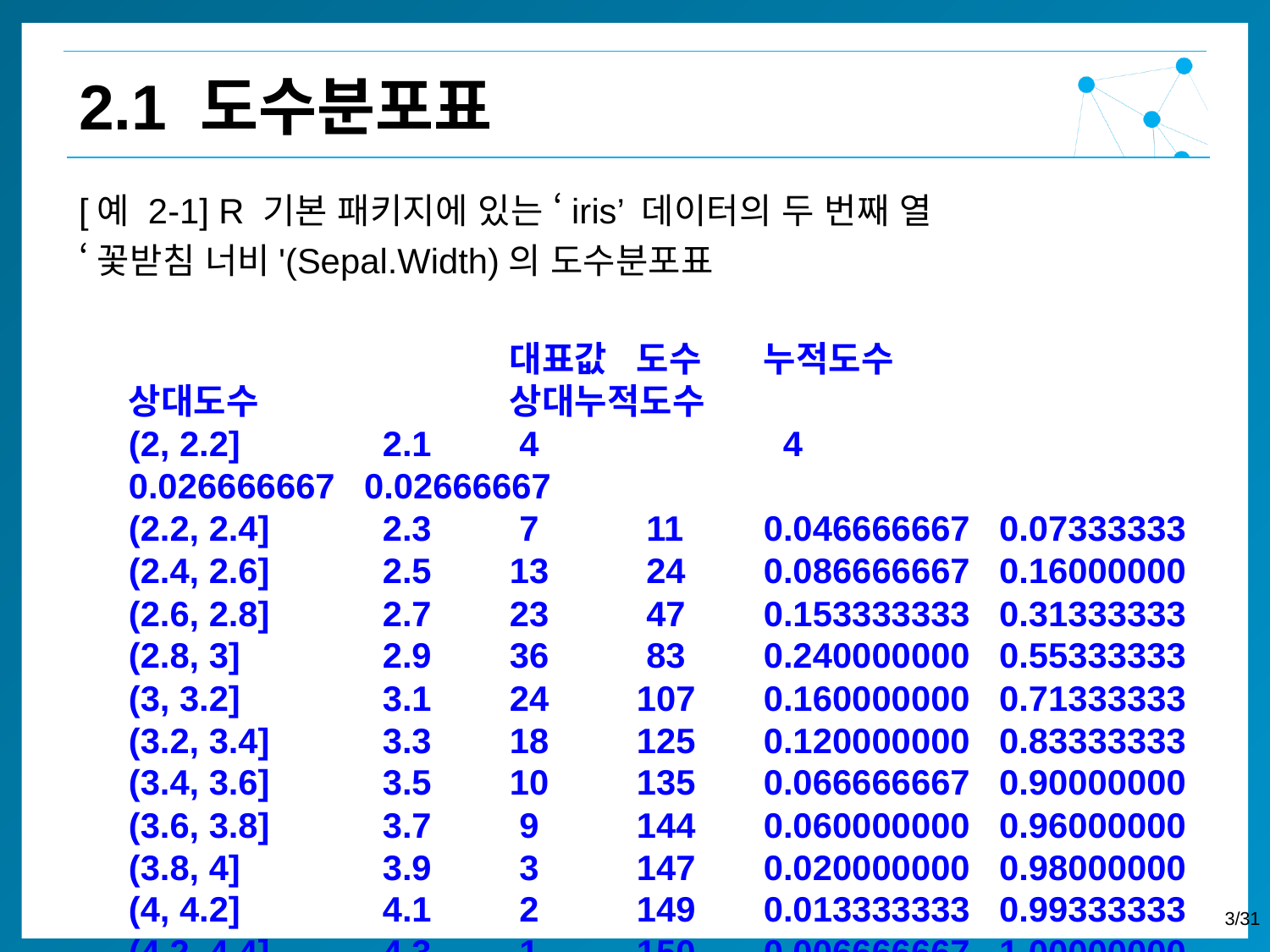

2.1 도수분포표
[예 2-1] R 기본 패키지에 있는 ‘iris’ 데이터의 두 번째 열
‘꽃받침 너비'(Sepal.Width)의 도수분포표
 			대표값 	도수	누적도수		상대도수		상대누적도수
(2, 2.2]      	2.1    	 4   		  4		0.026666667   0.02666667
(2.2, 2.4]    	2.3    	 7      	 11	0.046666667   0.07333333
(2.4, 2.6]    	2.5   	13       	 24 	0.086666667   0.16000000
(2.6, 2.8]    	2.7   	23       	 47 	0.153333333   0.31333333
(2.8, 3]      	2.9   	36       	 83 	0.240000000   0.55333333
(3, 3.2]      	3.1   	24      	107 	0.160000000   0.71333333
(3.2, 3.4]    	3.3   	18      	125 	0.120000000   0.83333333
(3.4, 3.6]    	3.5   	10      	135 	0.066666667   0.90000000
(3.6, 3.8]    	3.7    	 9      	144 	0.060000000   0.96000000
(3.8, 4]      	3.9    	 3      	147 	0.020000000   0.98000000
(4, 4.2]      	4.1    	 2      	149 	0.013333333   0.99333333
(4.2, 4.4]    	4.3    	 1      	150 	0.006666667   1.00000000